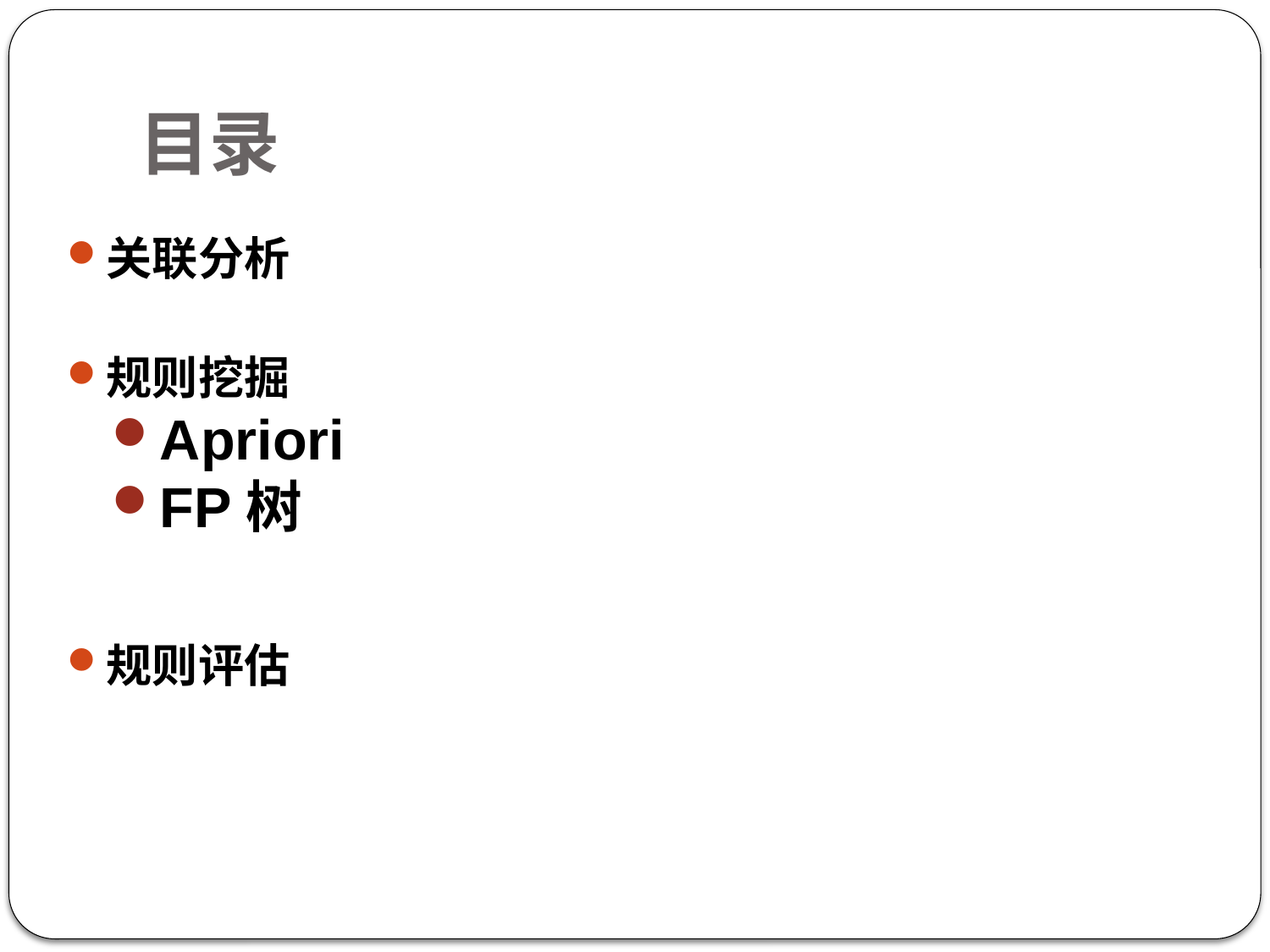

# 目录
关联分析

规则挖掘
Apriori
FP树

规则评估